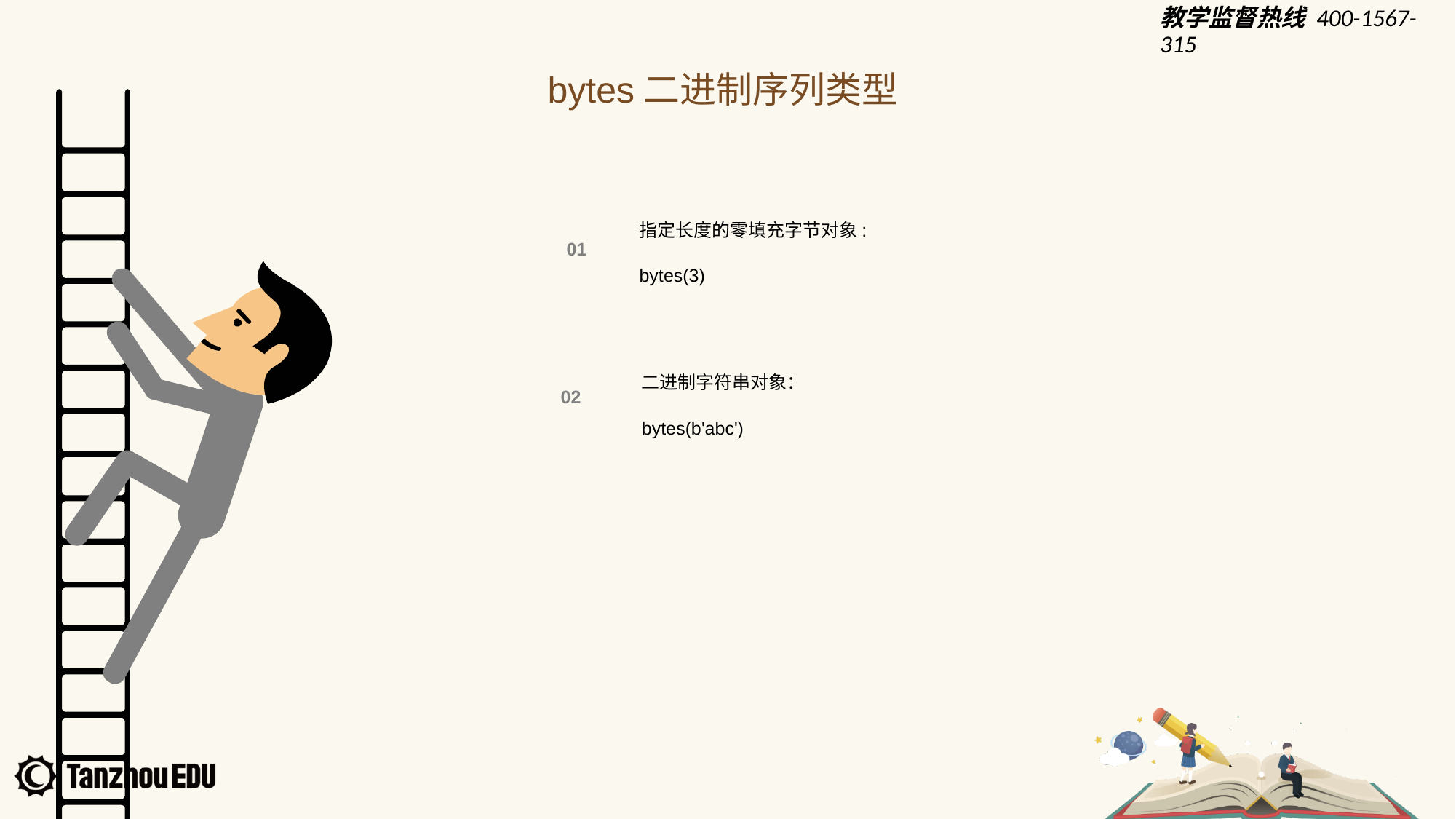

bytes二进制序列类型

指定长度的零填充字节对象:

bytes(3)
01
二进制字符串对象：

bytes(b'abc')
02